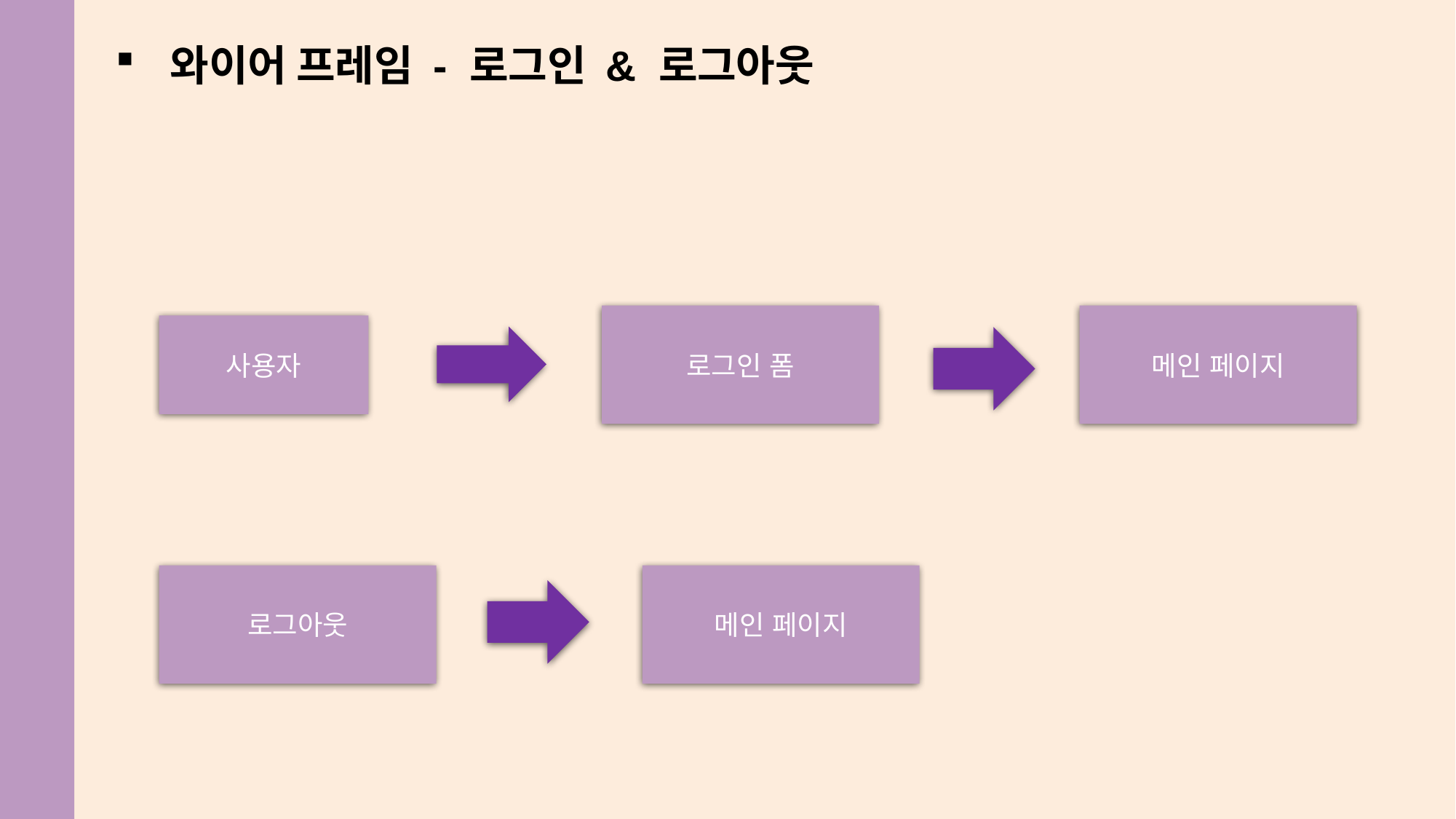

와이어 프레임 - 로그인 & 로그아웃
메인 페이지
로그인 폼

사용자

메인 페이지
로그아웃